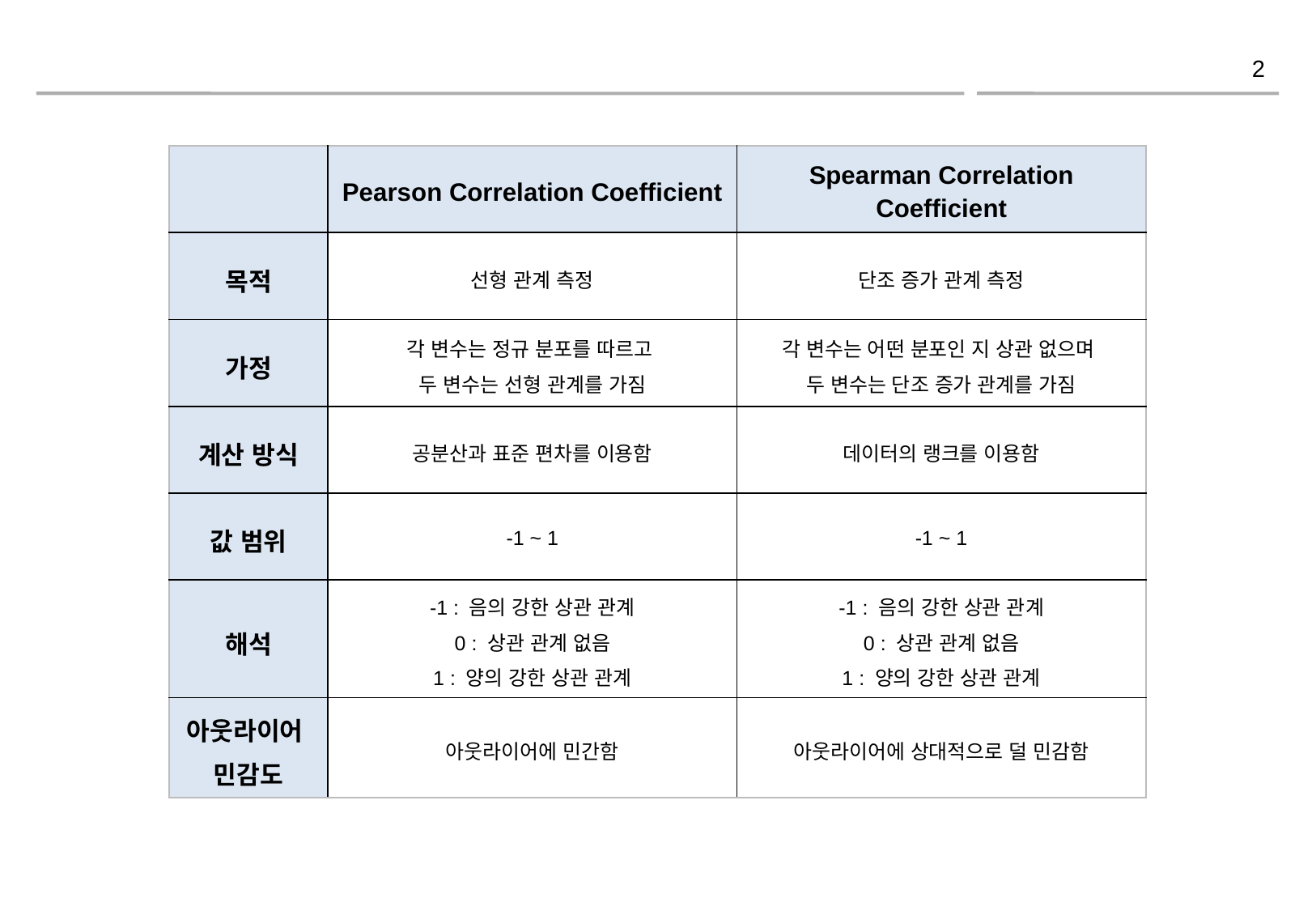

#
2

|  | Pearson Correlation Coefficient | Spearman Correlation Coefficient |
| --- | --- | --- |
| 목적 | 선형 관계 측정 | 단조 증가 관계 측정 |
| 가정 | 각 변수는 정규 분포를 따르고 두 변수는 선형 관계를 가짐 | 각 변수는 어떤 분포인 지 상관 없으며 두 변수는 단조 증가 관계를 가짐 |
| 계산 방식 | 공분산과 표준 편차를 이용함 | 데이터의 랭크를 이용함 |
| 값 범위 | -1 ~ 1 | -1 ~ 1 |
| 해석 | -1 : 음의 강한 상관 관계 0 : 상관 관계 없음 1 : 양의 강한 상관 관계 | -1 : 음의 강한 상관 관계 0 : 상관 관계 없음 1 : 양의 강한 상관 관계 |
| 아웃라이어 민감도 | 아웃라이어에 민간함 | 아웃라이어에 상대적으로 덜 민감함 |